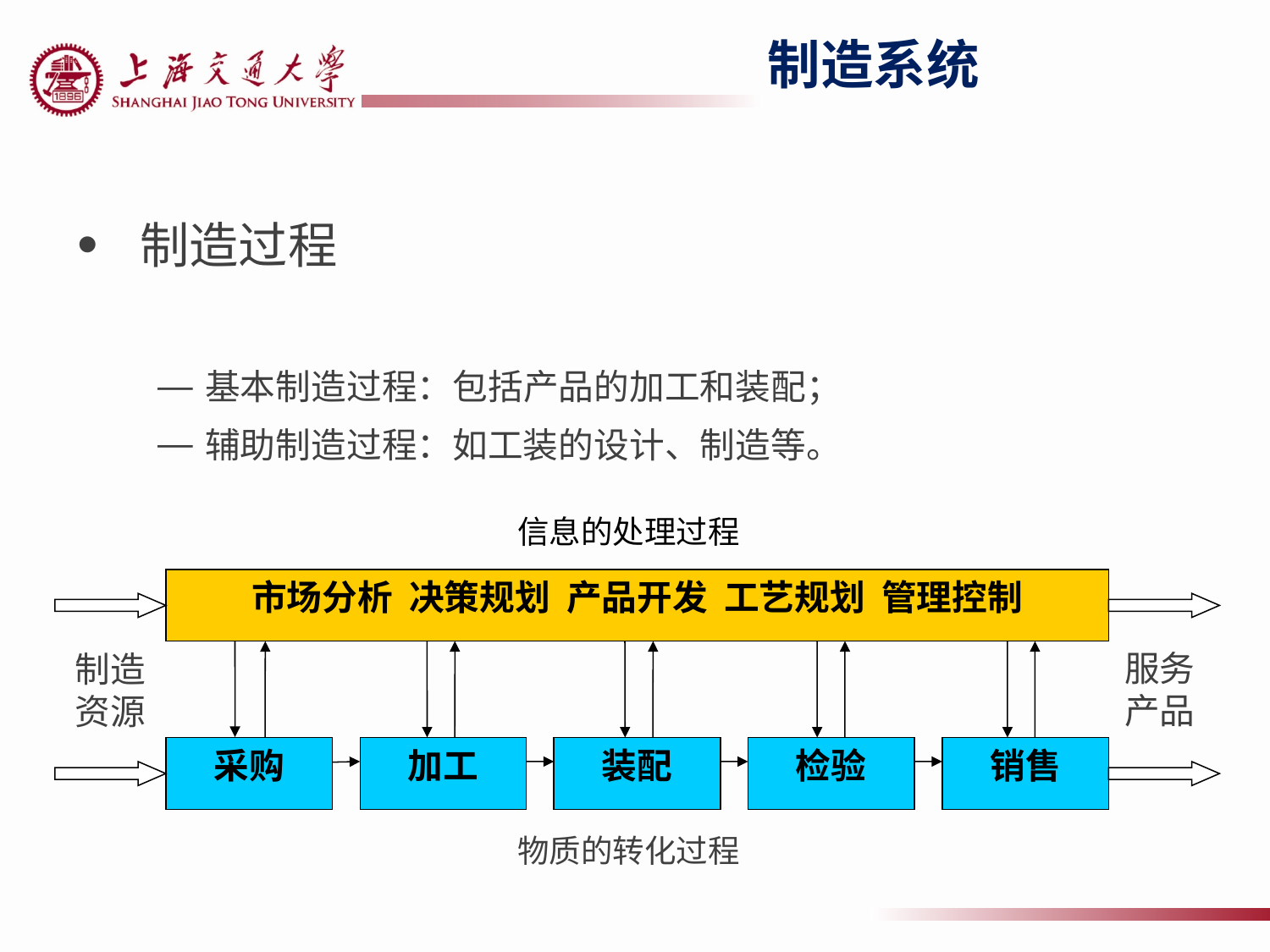

# 制造系统
制造过程

基本制造过程：包括产品的加工和装配；
辅助制造过程：如工装的设计、制造等。
信息的处理过程
市场分析  决策规划  产品开发  工艺规划  管理控制

服务产品
制造资源

采购
加工
装配
检验
销售

物质的转化过程